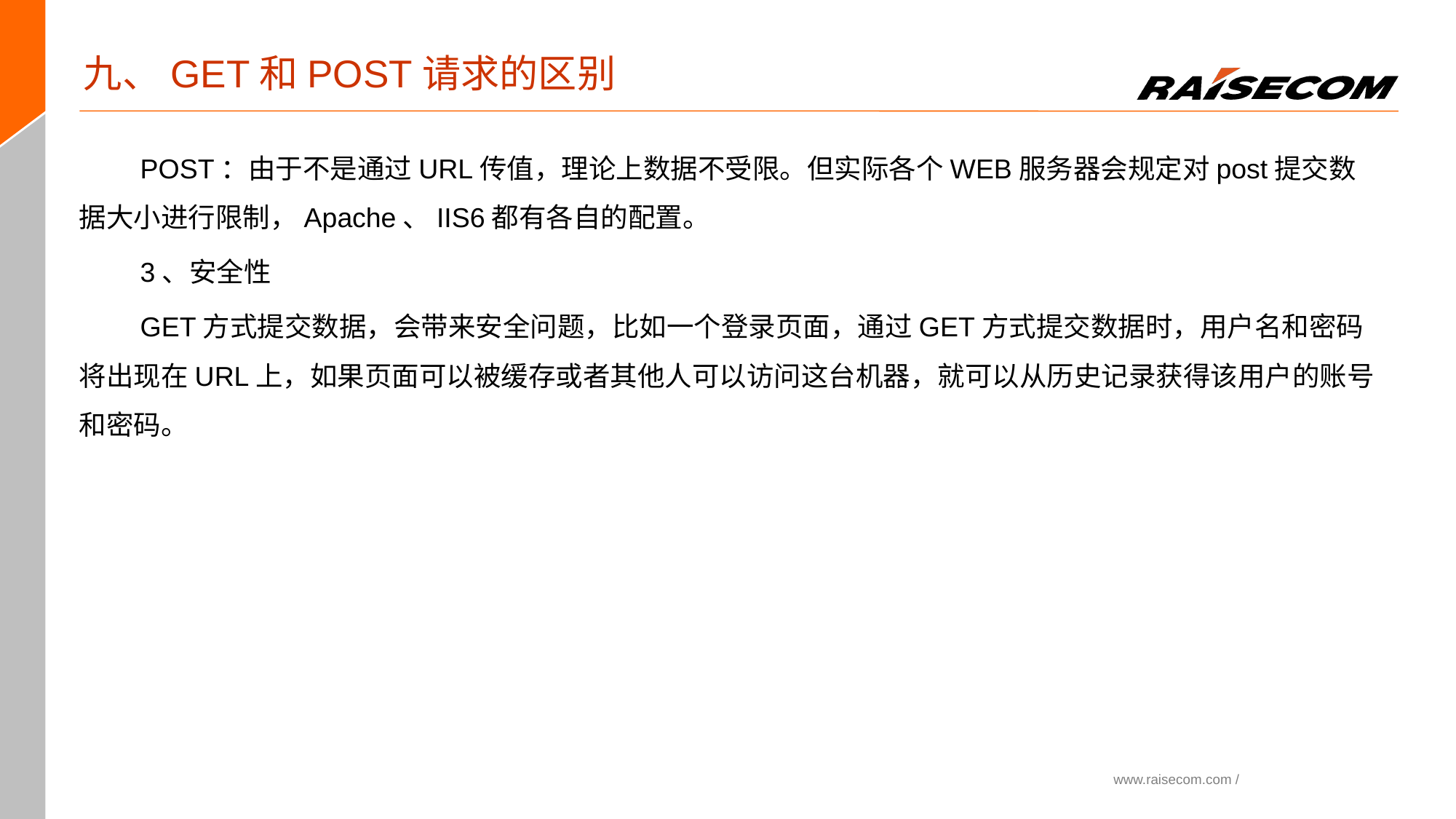

# 九、GET和POST请求的区别
        POST：由于不是通过URL传值，理论上数据不受限。但实际各个WEB服务器会规定对post提交数据大小进行限制，Apache、IIS6都有各自的配置。
        3、安全性
        GET方式提交数据，会带来安全问题，比如一个登录页面，通过GET方式提交数据时，用户名和密码将出现在URL上，如果页面可以被缓存或者其他人可以访问这台机器，就可以从历史记录获得该用户的账号和密码。